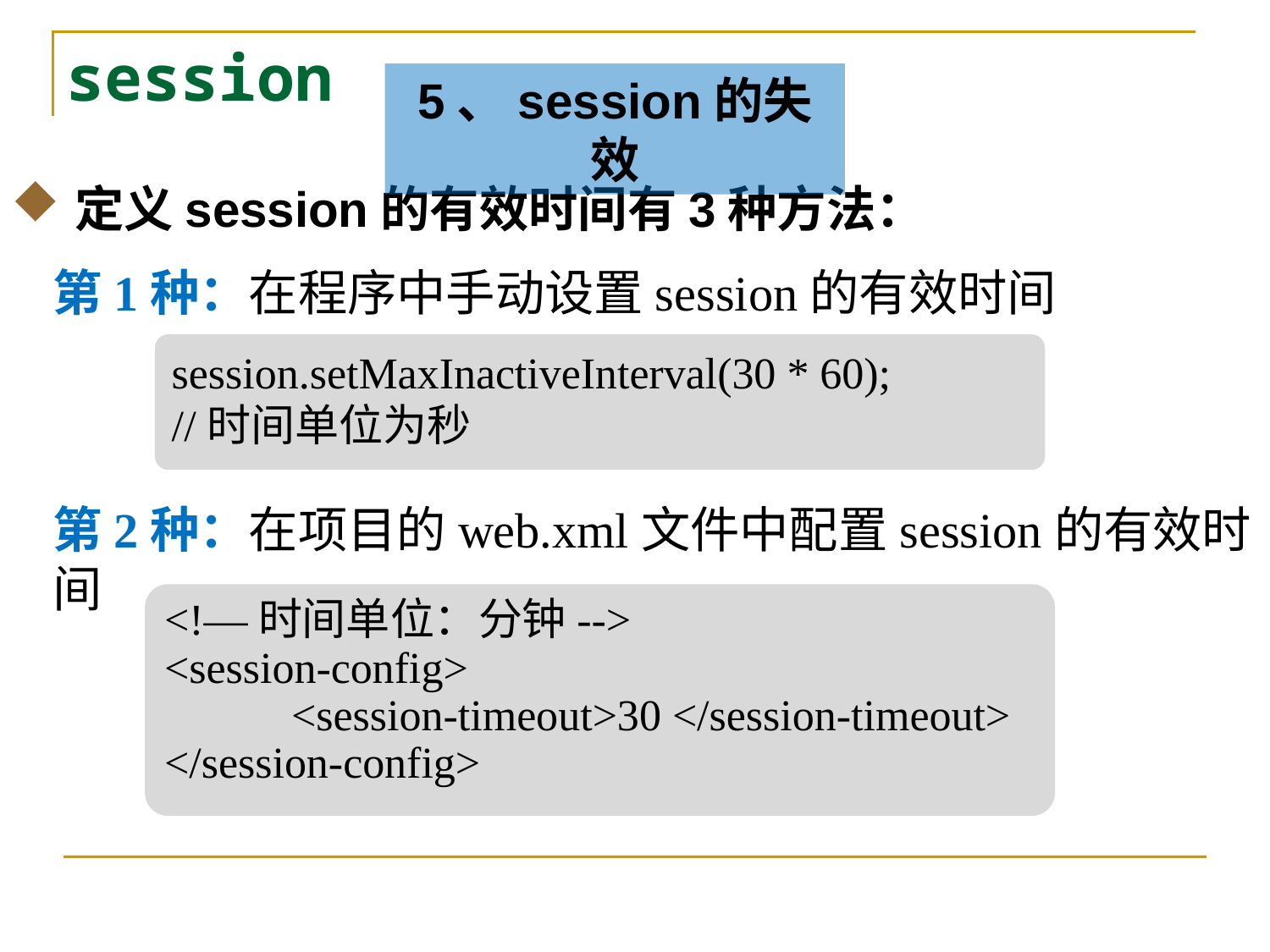

# session
5、session的失效
定义session的有效时间有3种方法：

第1种：在程序中手动设置session的有效时间

第2种：在项目的web.xml文件中配置session的有效时间

session.setMaxInactiveInterval(30 * 60);
//时间单位为秒
<!—时间单位：分钟-->
<session-config>
 	<session-timeout>30 </session-timeout>
</session-config>